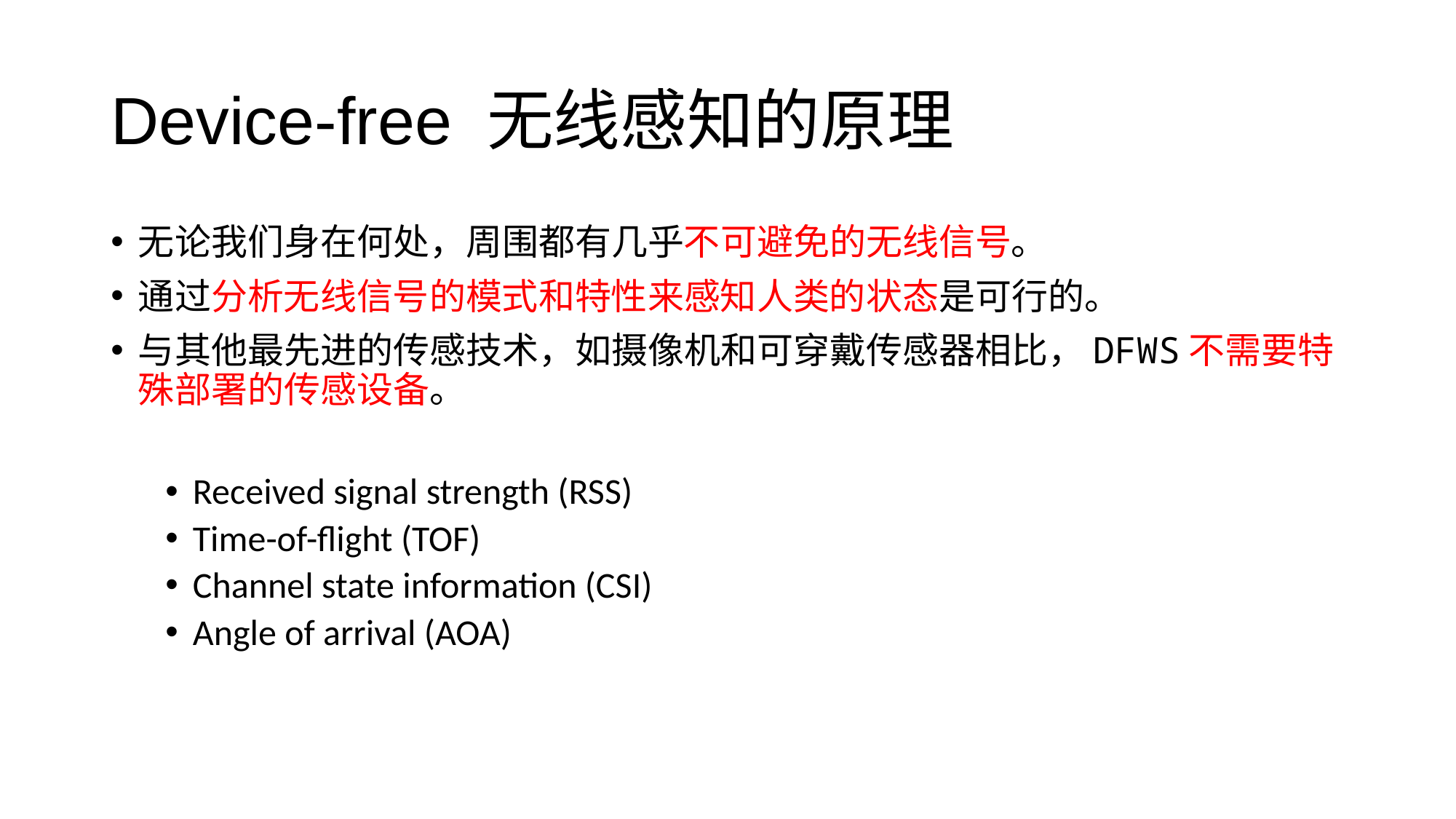

# Device-free 无线感知的原理
无论我们身在何处，周围都有几乎不可避免的无线信号。
通过分析无线信号的模式和特性来感知人类的状态是可行的。
与其他最先进的传感技术，如摄像机和可穿戴传感器相比，DFWS不需要特殊部署的传感设备。

Received signal strength (RSS)
Time-of-ﬂight (TOF)
Channel state information (CSI)
Angle of arrival (AOA)